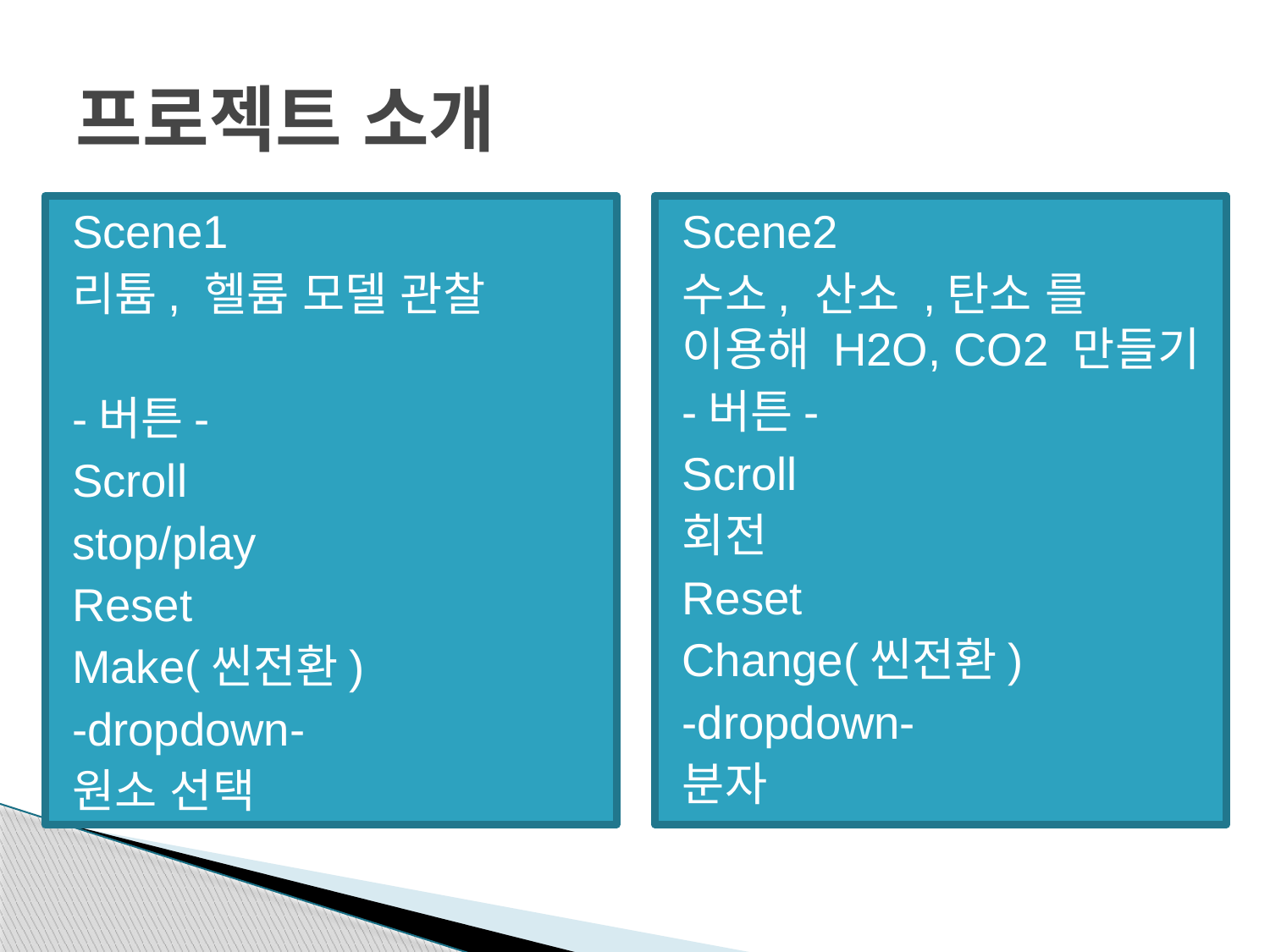

# 프로젝트 소개
Scene1
리튬, 헬륨 모델 관찰

-버튼-
Scroll
stop/play
Reset
Make(씬전환)
-dropdown-
원소 선택

Scene2
수소, 산소 ,탄소 를 이용해 H2O, CO2 만들기
-버튼-
Scroll
회전
Reset
Change(씬전환)
-dropdown-
분자